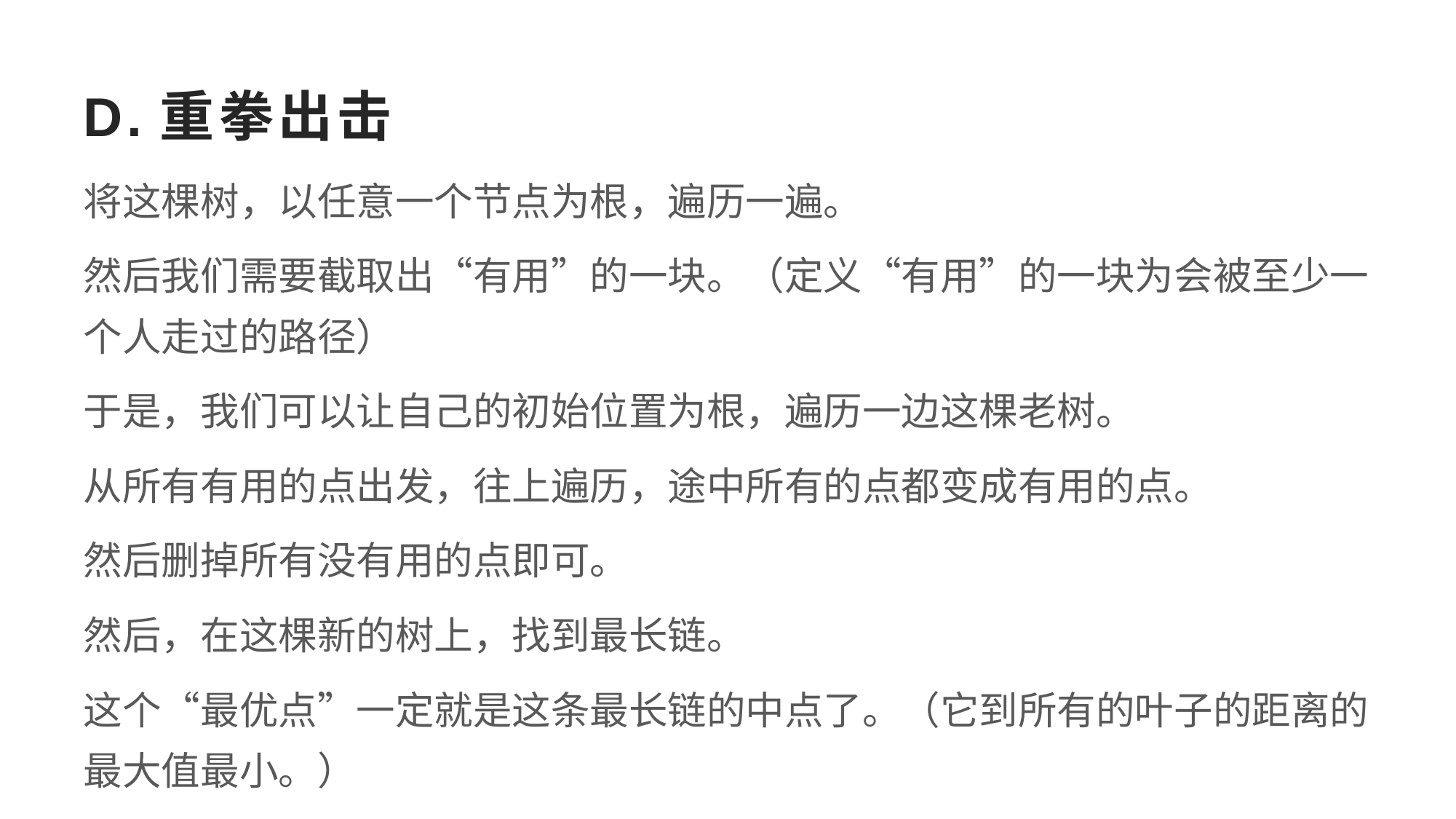

# D.重拳出击
将这棵树，以任意一个节点为根，遍历一遍。
然后我们需要截取出“有用”的一块。（定义“有用”的一块为会被至少一个人走过的路径）
于是，我们可以让自己的初始位置为根，遍历一边这棵老树。
从所有有用的点出发，往上遍历，途中所有的点都变成有用的点。
然后删掉所有没有用的点即可。
然后，在这棵新的树上，找到最长链。
这个“最优点”一定就是这条最长链的中点了。（它到所有的叶子的距离的最大值最小。）